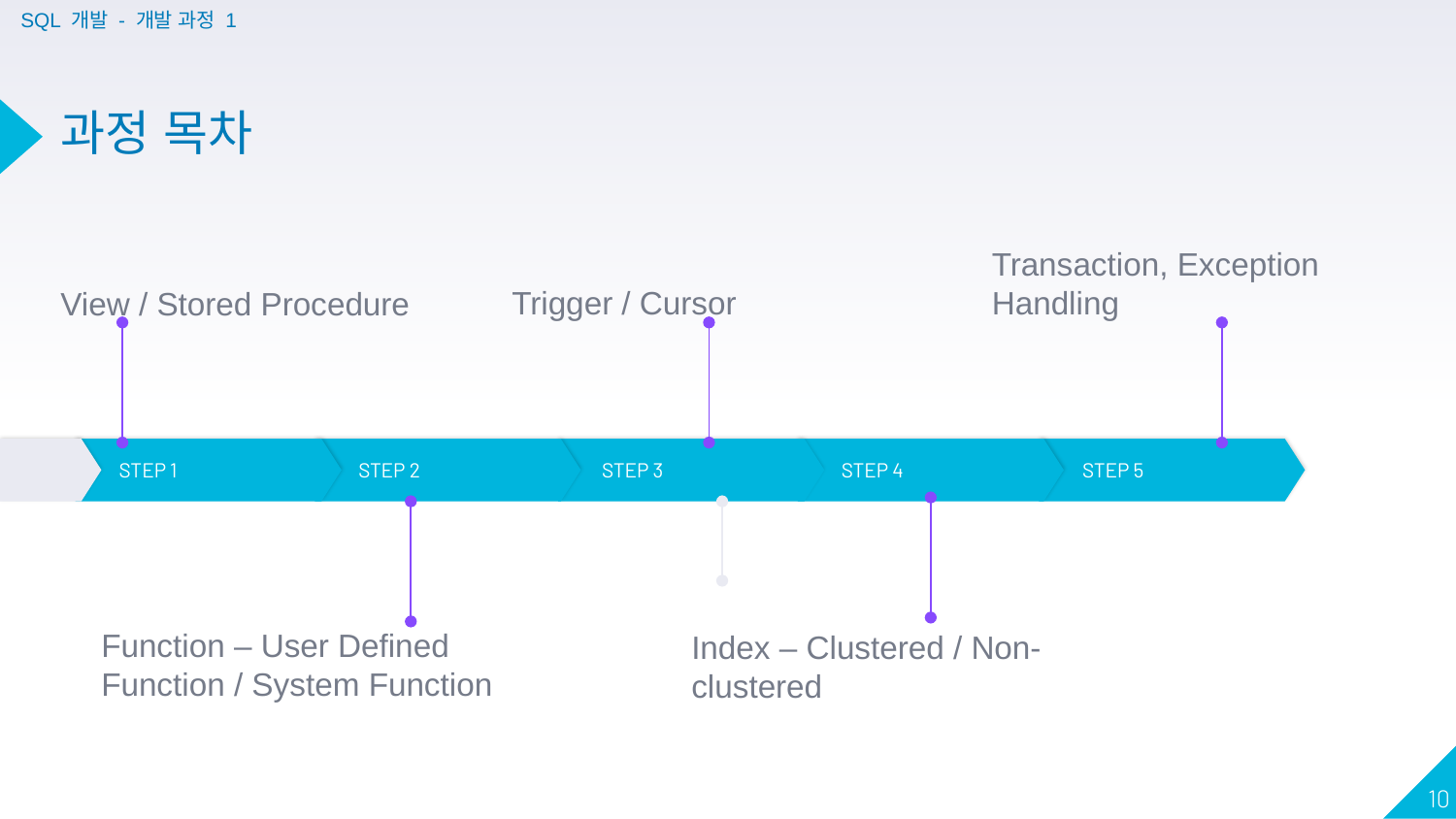

# SQL 개발 - 개발 과정 1
과정 목차
Trigger / Cursor
View / Stored Procedure
Transaction, Exception Handling

STEP 1
STEP 2
STEP 3
STEP 4
STEP 5
Function – User Defined Function / System Function
Index – Clustered / Non-clustered
10